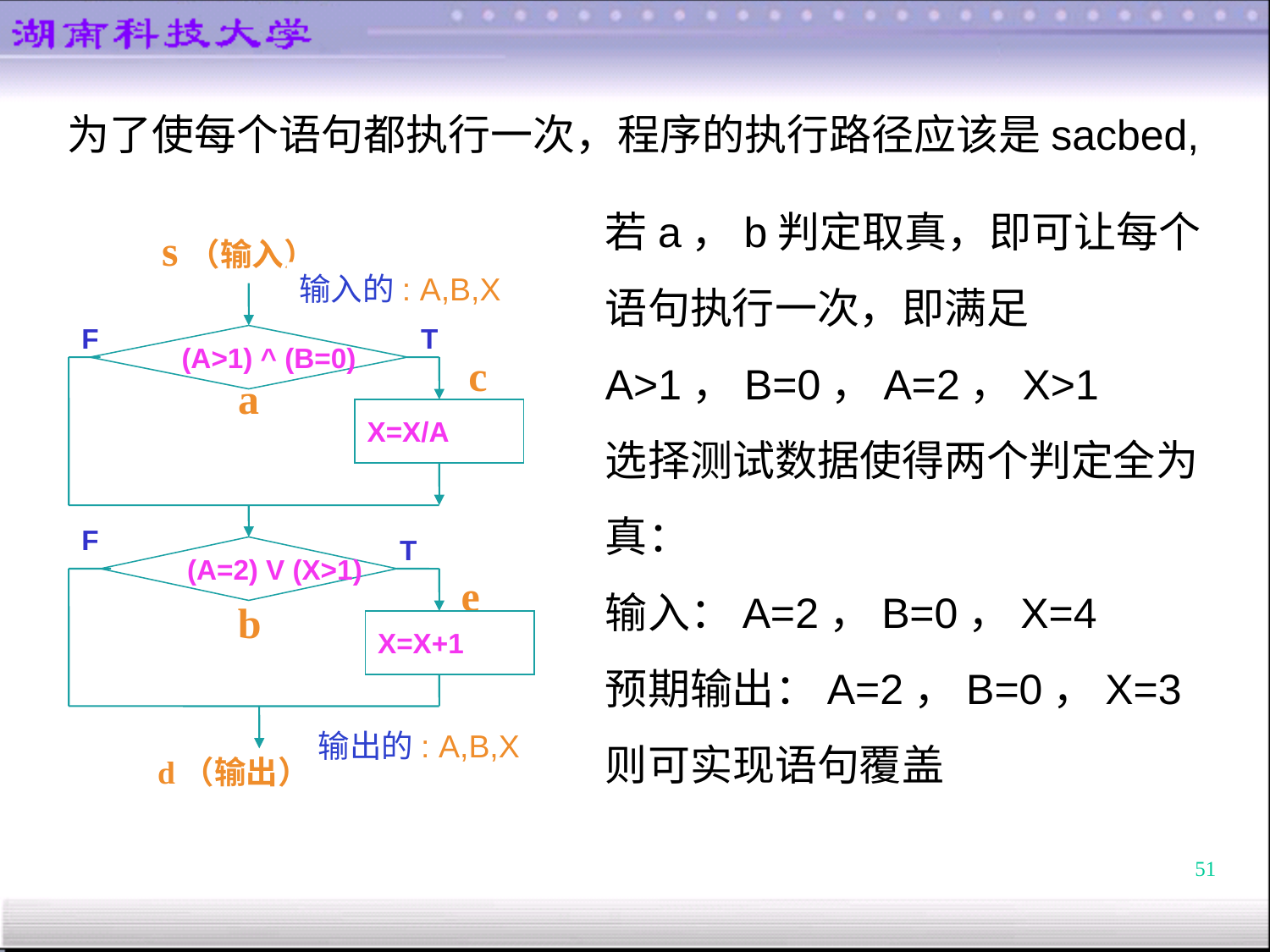

为了使每个语句都执行一次，程序的执行路径应该是sacbed,
若a，b判定取真，即可让每个语句执行一次，即满足
A>1，B=0，A=2，X>1
选择测试数据使得两个判定全为真：
输入：A=2，B=0，X=4
预期输出：A=2，B=0，X=3
则可实现语句覆盖
s（输入）

T
F
(A>1) ^ (B=0)

X=X/A

F
T
(A=2) V (X>1)

X=X+1

c
a
e
b
d（输出）
输入的: A,B,X
输出的: A,B,X
51